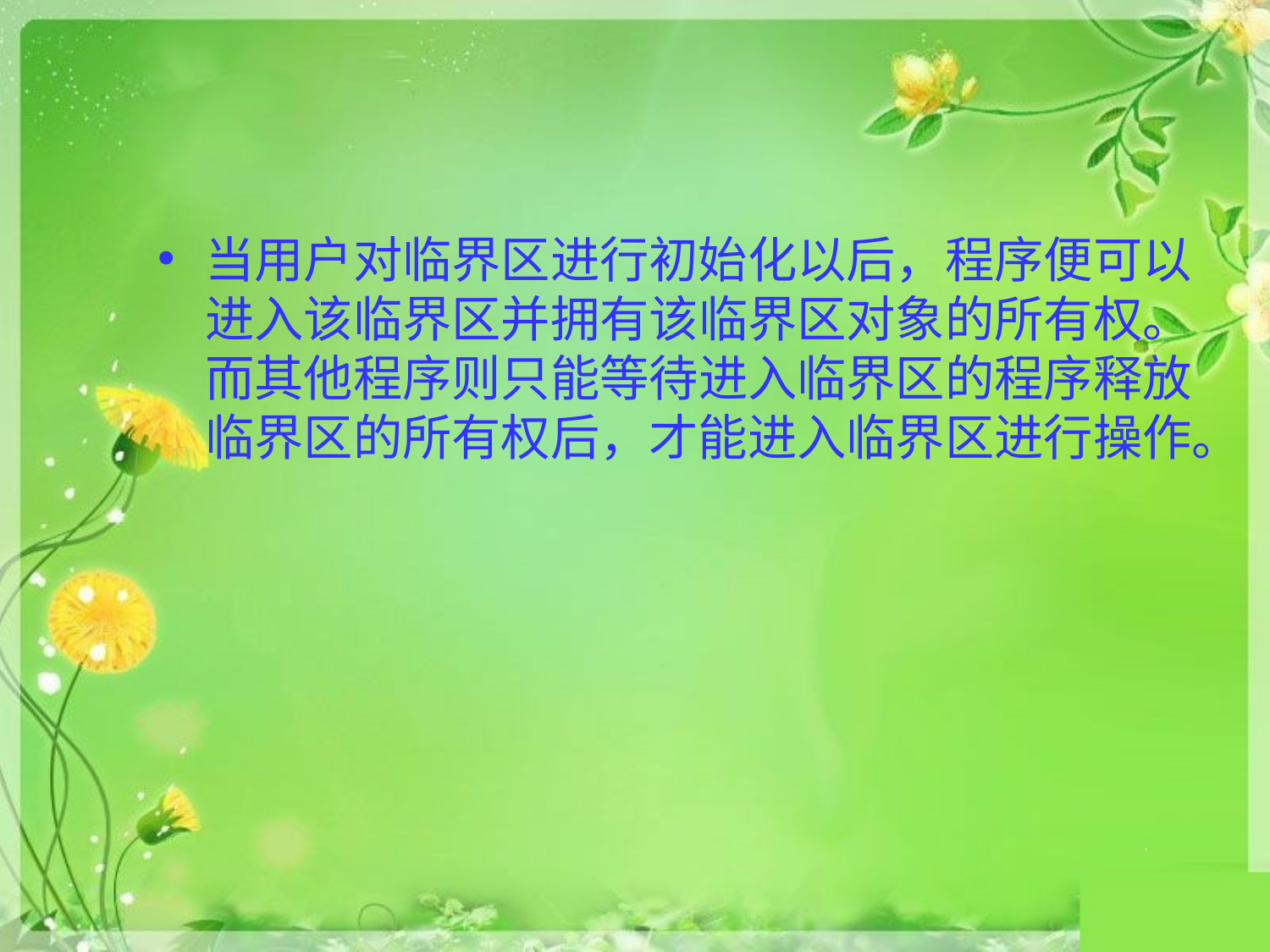

#
当用户对临界区进行初始化以后，程序便可以进入该临界区并拥有该临界区对象的所有权。而其他程序则只能等待进入临界区的程序释放临界区的所有权后，才能进入临界区进行操作。